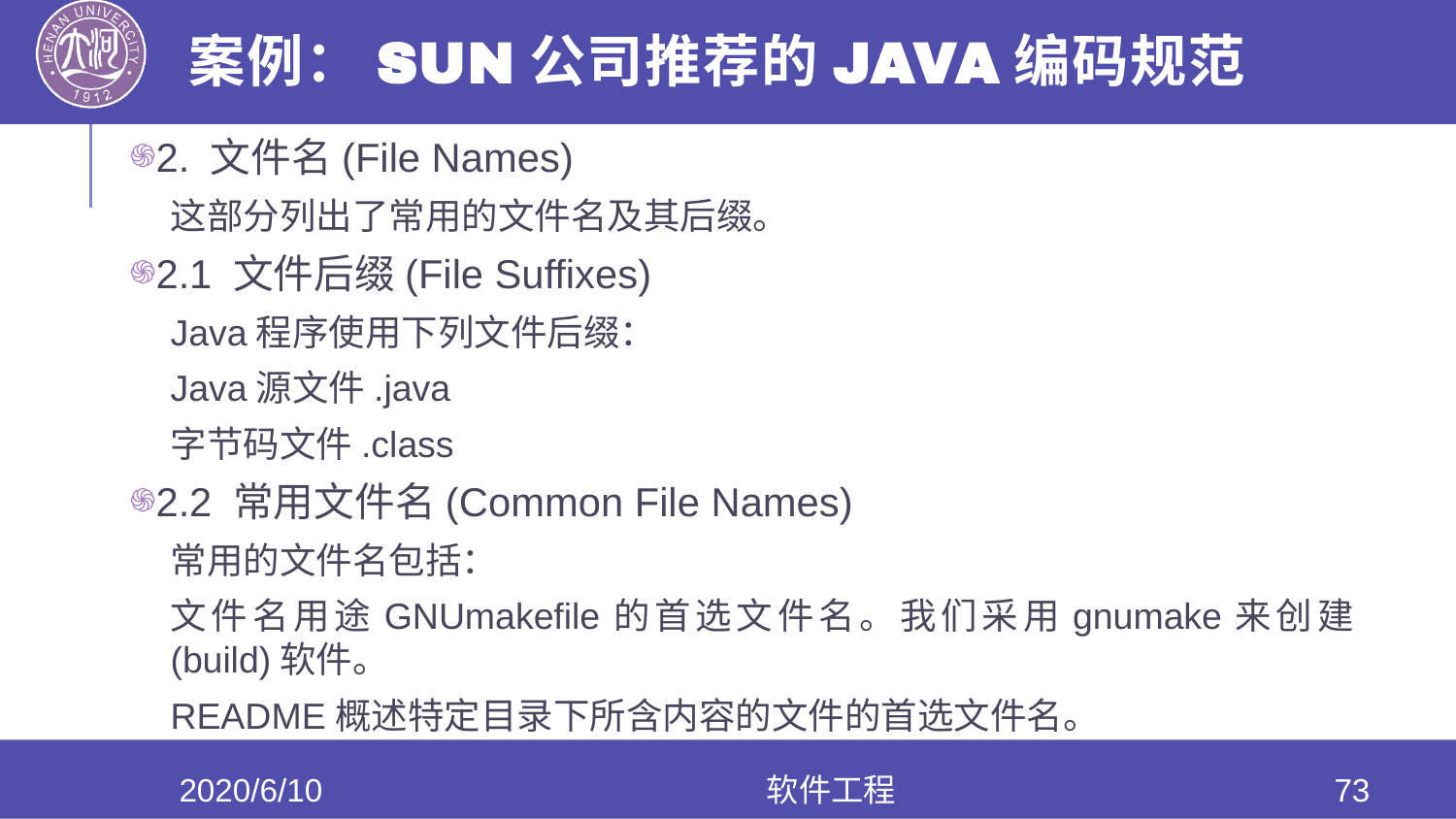

# 案例：Sun公司推荐的Java编码规范
2. 文件名(File Names)
这部分列出了常用的文件名及其后缀。
2.1 文件后缀(File Suffixes)
Java程序使用下列文件后缀：
Java源文件.java
字节码文件.class
2.2 常用文件名(Common File Names)
常用的文件名包括：
文件名用途GNUmakefile的首选文件名。我们采用gnumake来创建(build)软件。
README概述特定目录下所含内容的文件的首选文件名。
2020/6/10
软件工程
73